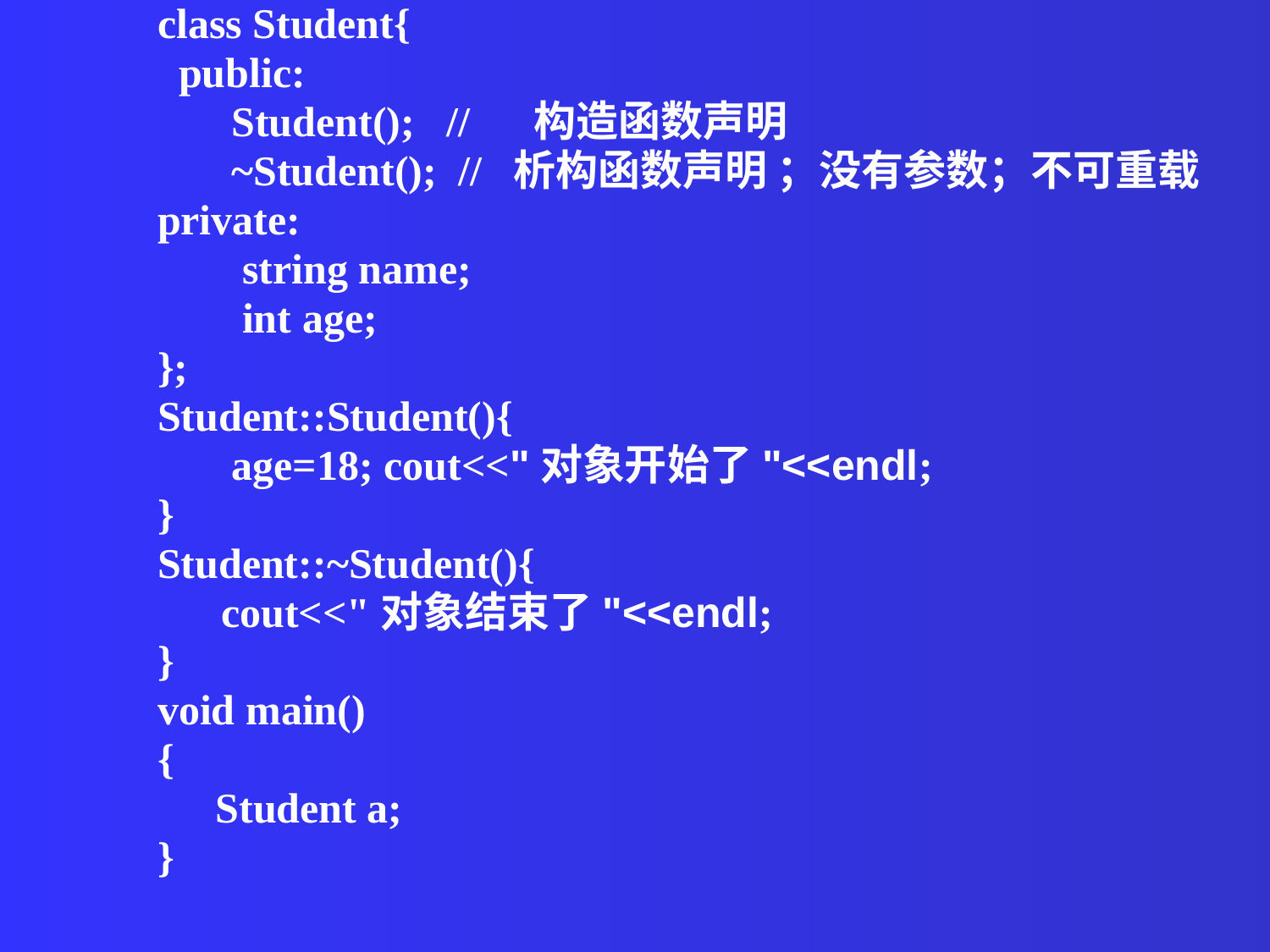

class Student{
  public:
       Student();   //     构造函数声明
       ~Student();  //  析构函数声明 ；没有参数；不可重载
private:
        string name;
        int age;
};
Student::Student(){
       age=18; cout<<"对象开始了"<<endl;
}
Student::~Student(){
      cout<<"对象结束了"<<endl;
}
void main()
{
	 Student a;
}